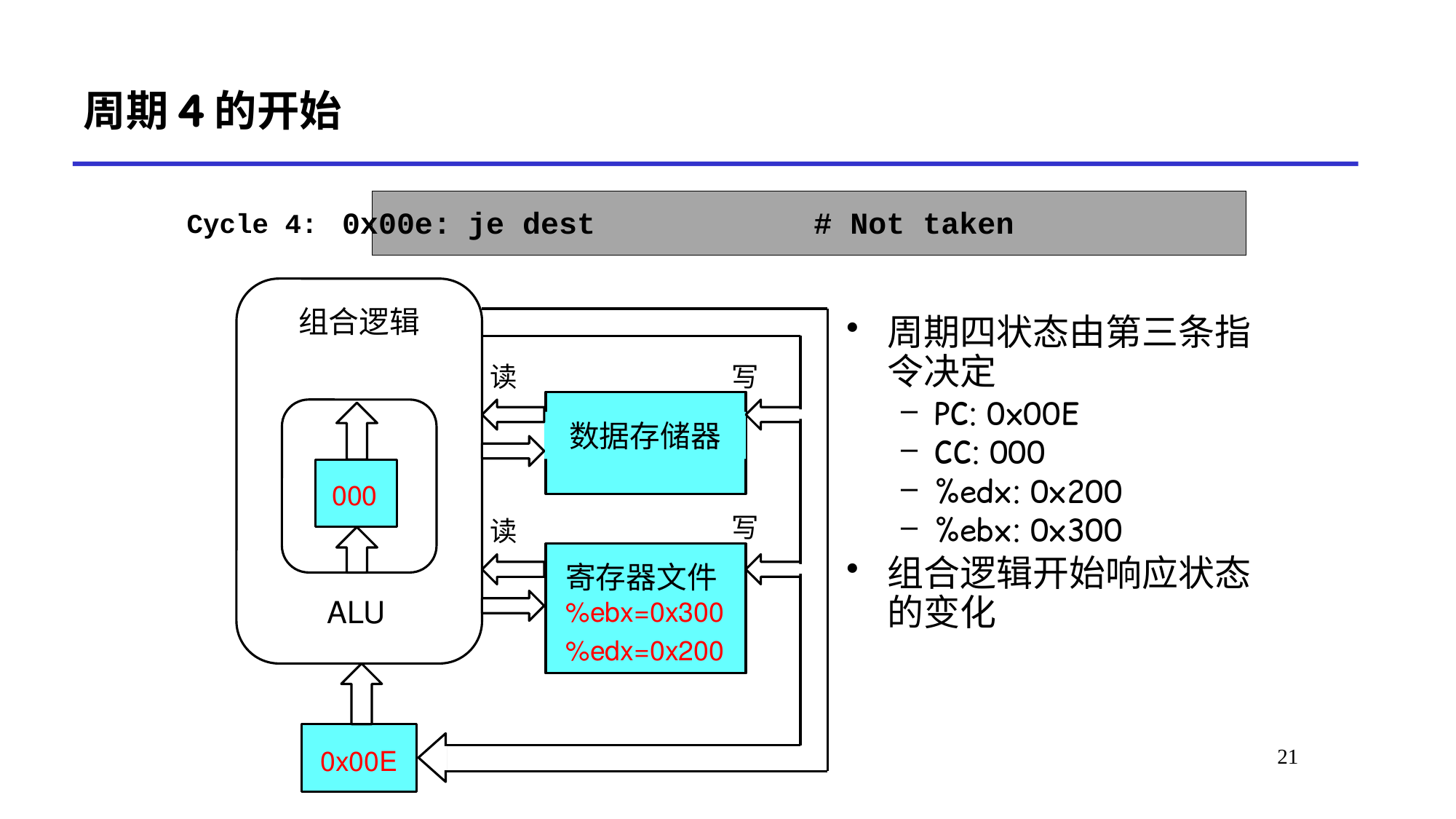

# 周期4的开始

0x00e:
je dest            # Not taken
Cycle 4:

组合逻辑

ALU
周期四状态由第三条指令决定
PC: 0x00E
CC: 000
%edx: 0x200
%ebx: 0x300
组合逻辑开始响应状态的变化

读
写

数据存储器

000
写
读

寄存器文件%ebx=0x300
%edx=0x200

21
0x00E